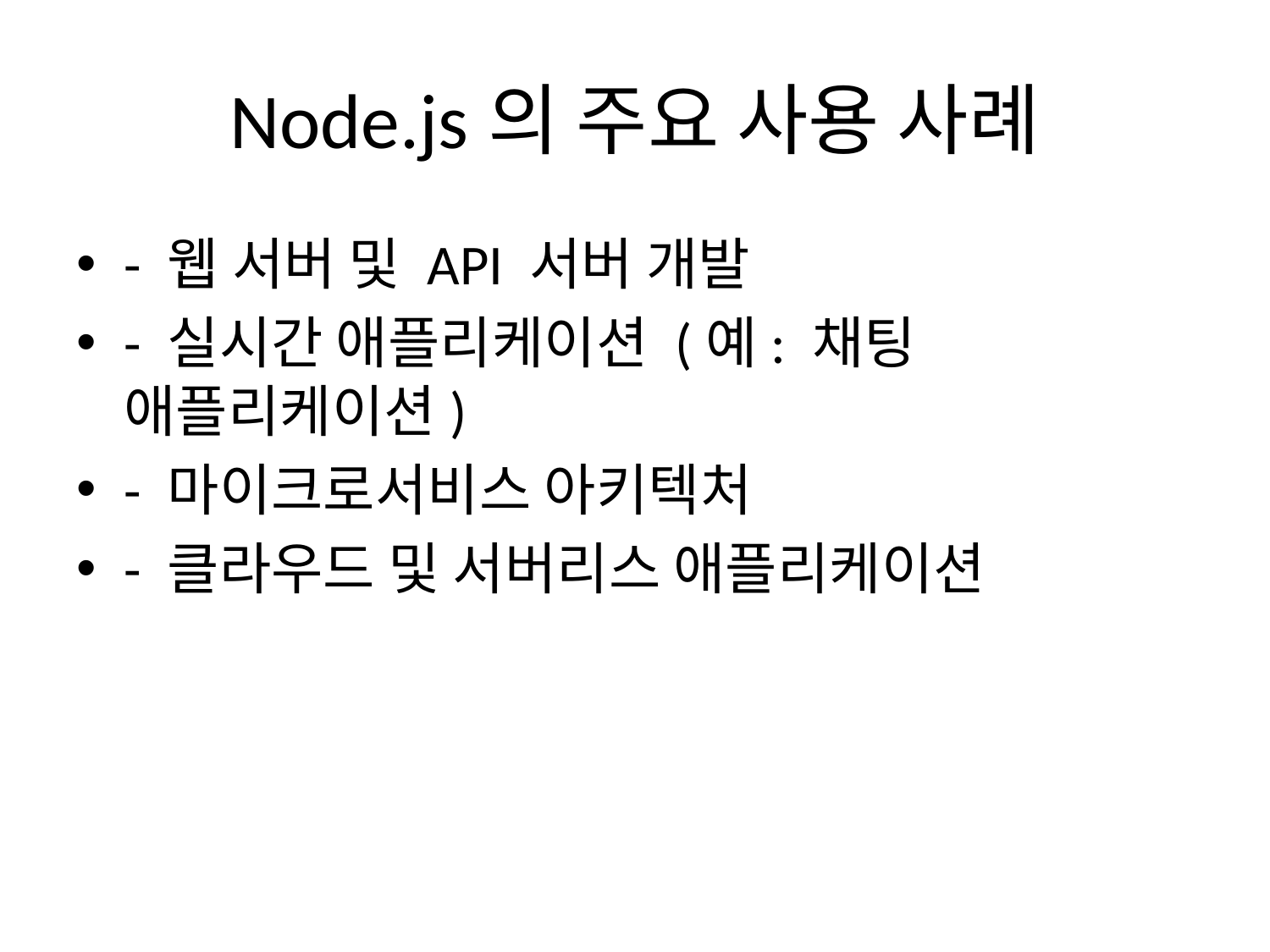

# Node.js의 주요 사용 사례
- 웹 서버 및 API 서버 개발
- 실시간 애플리케이션 (예: 채팅 애플리케이션)
- 마이크로서비스 아키텍처
- 클라우드 및 서버리스 애플리케이션